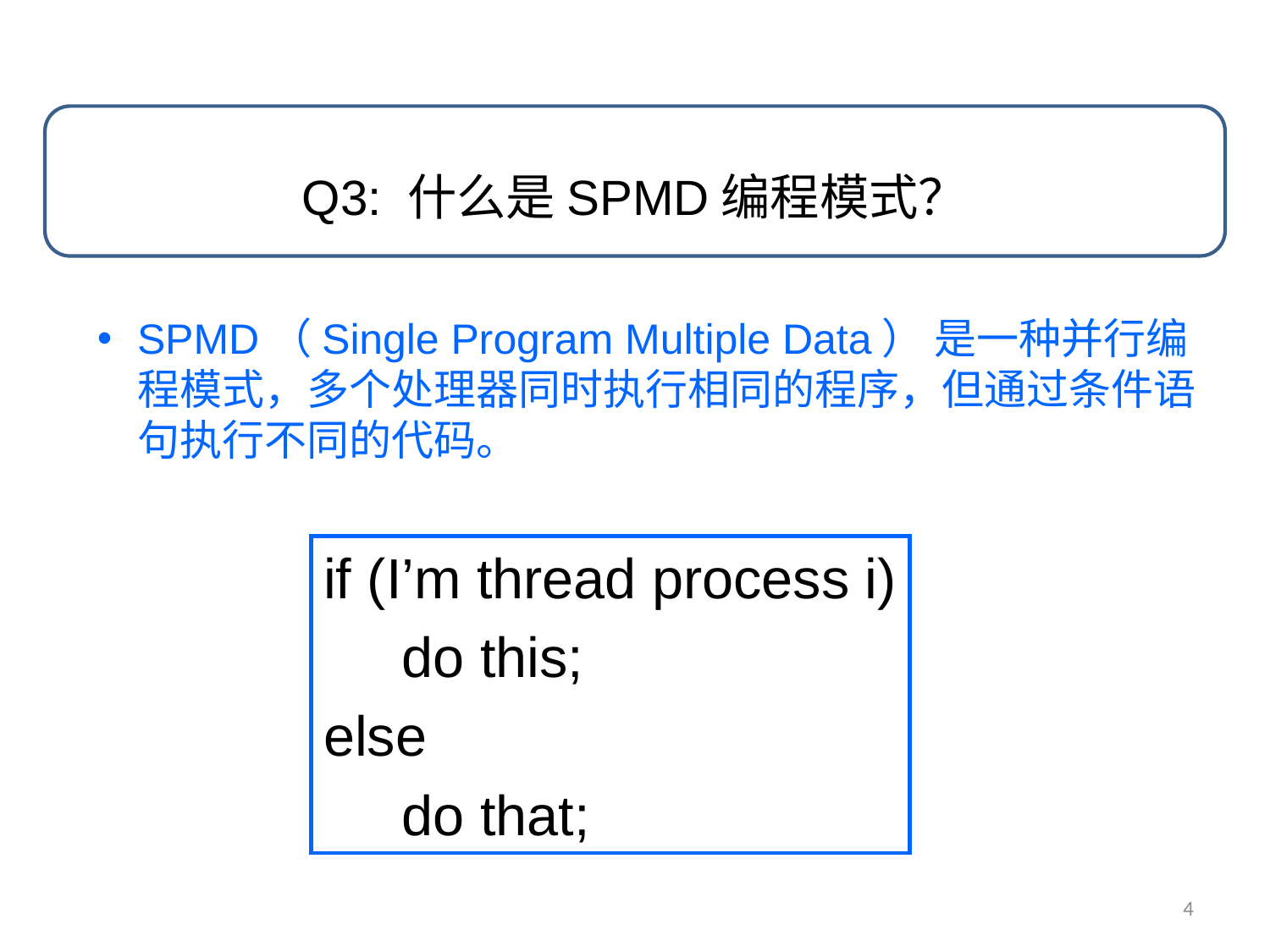

Q3: 什么是SPMD编程模式？
SPMD（Single Program Multiple Data） 是一种并行编程模式，多个处理器同时执行相同的程序，但通过条件语句执行不同的代码。
if (I’m thread process i)
     do this;
else
     do that;
4